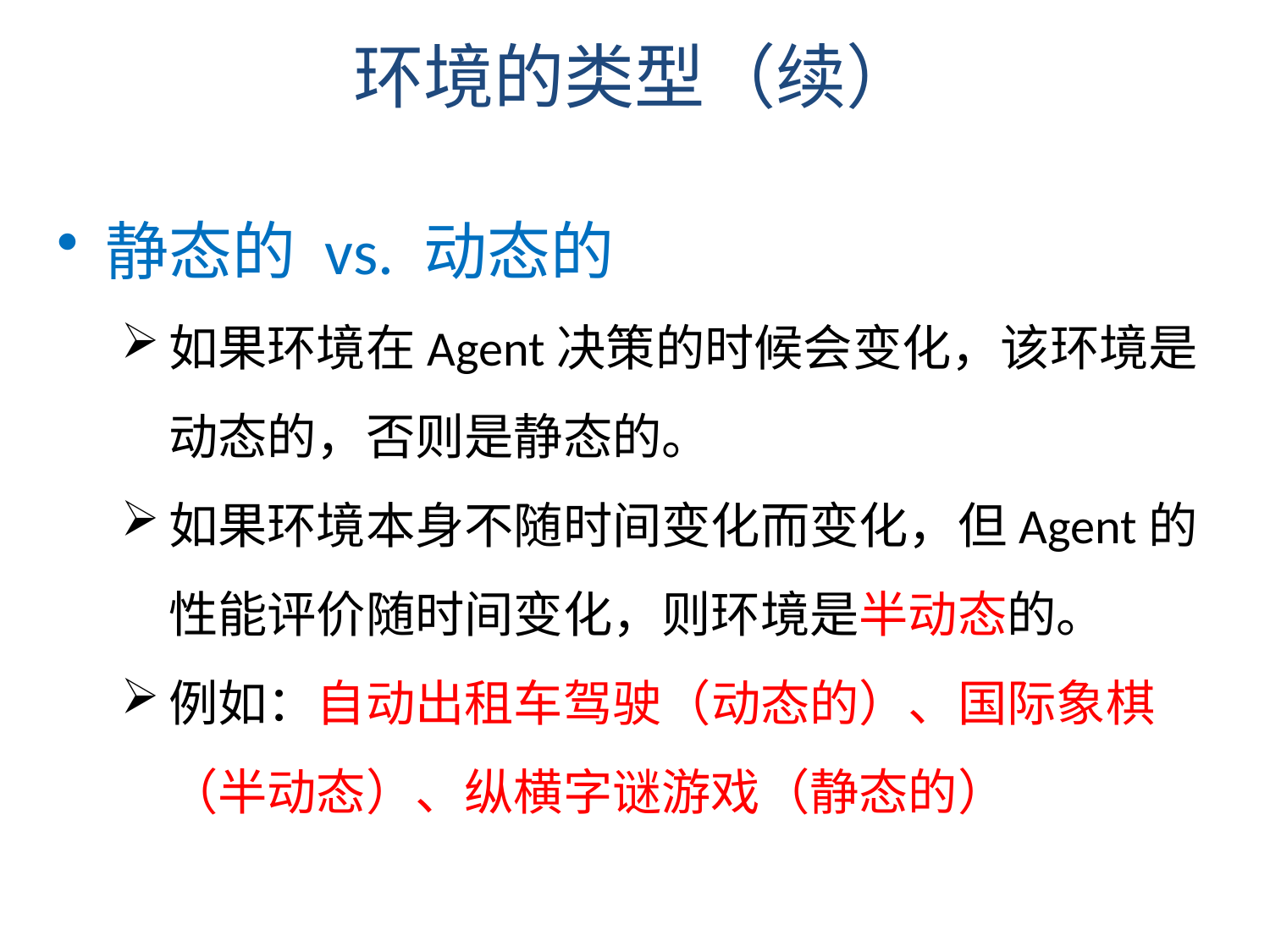

环境的类型（续）

静态的 vs. 动态的
如果环境在Agent决策的时候会变化，该环境是动态的，否则是静态的。
如果环境本身不随时间变化而变化，但Agent的性能评价随时间变化，则环境是半动态的。
例如：自动出租车驾驶（动态的）、国际象棋（半动态）、纵横字谜游戏（静态的）